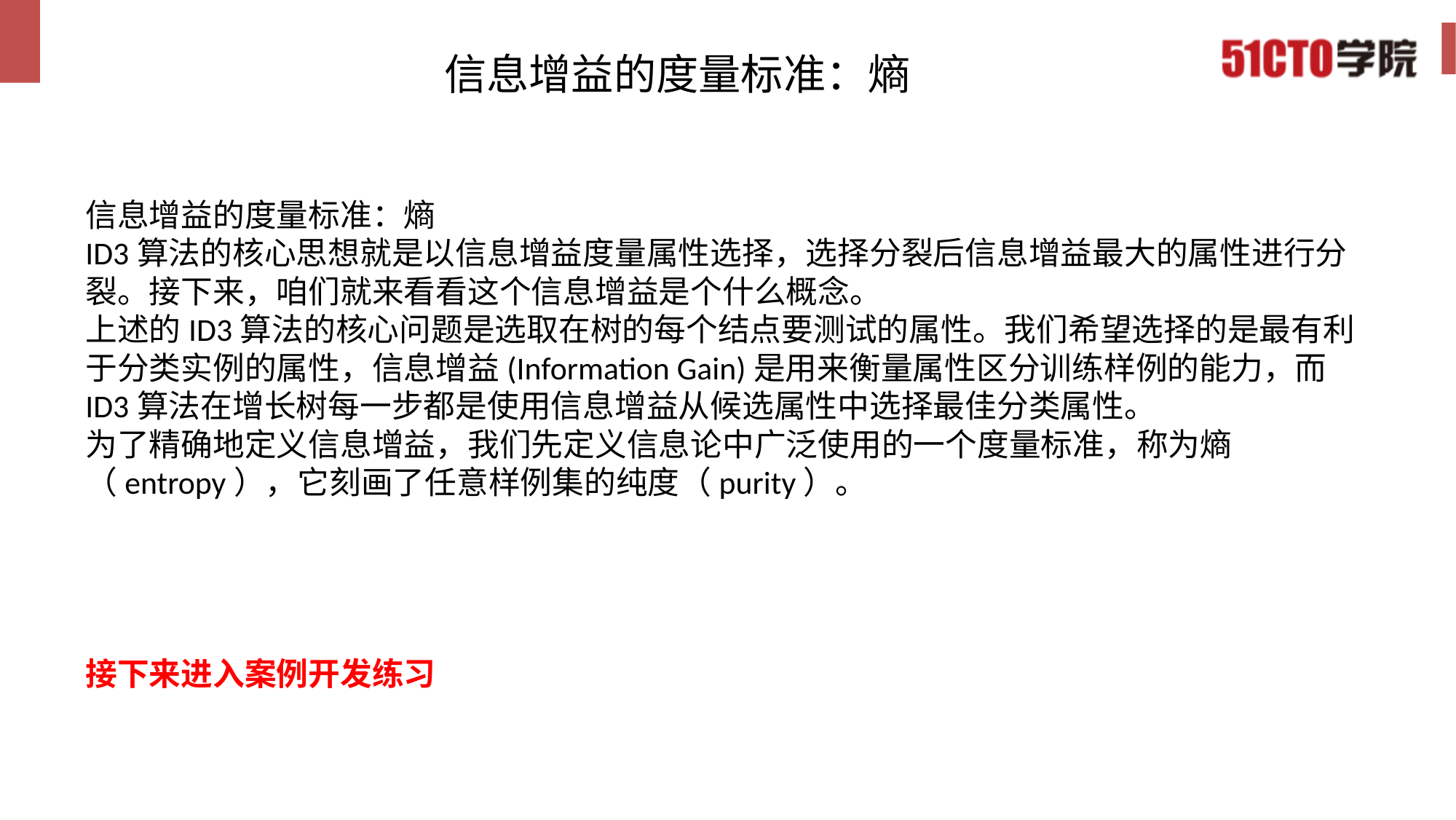

# 信息增益的度量标准：熵
信息增益的度量标准：熵
ID3算法的核心思想就是以信息增益度量属性选择，选择分裂后信息增益最大的属性进行分裂。接下来，咱们就来看看这个信息增益是个什么概念。
上述的ID3算法的核心问题是选取在树的每个结点要测试的属性。我们希望选择的是最有利于分类实例的属性，信息增益(Information Gain)是用来衡量属性区分训练样例的能力，而ID3算法在增长树每一步都是使用信息增益从候选属性中选择最佳分类属性。
为了精确地定义信息增益，我们先定义信息论中广泛使用的一个度量标准，称为熵（entropy），它刻画了任意样例集的纯度（purity）。

接下来进入案例开发练习